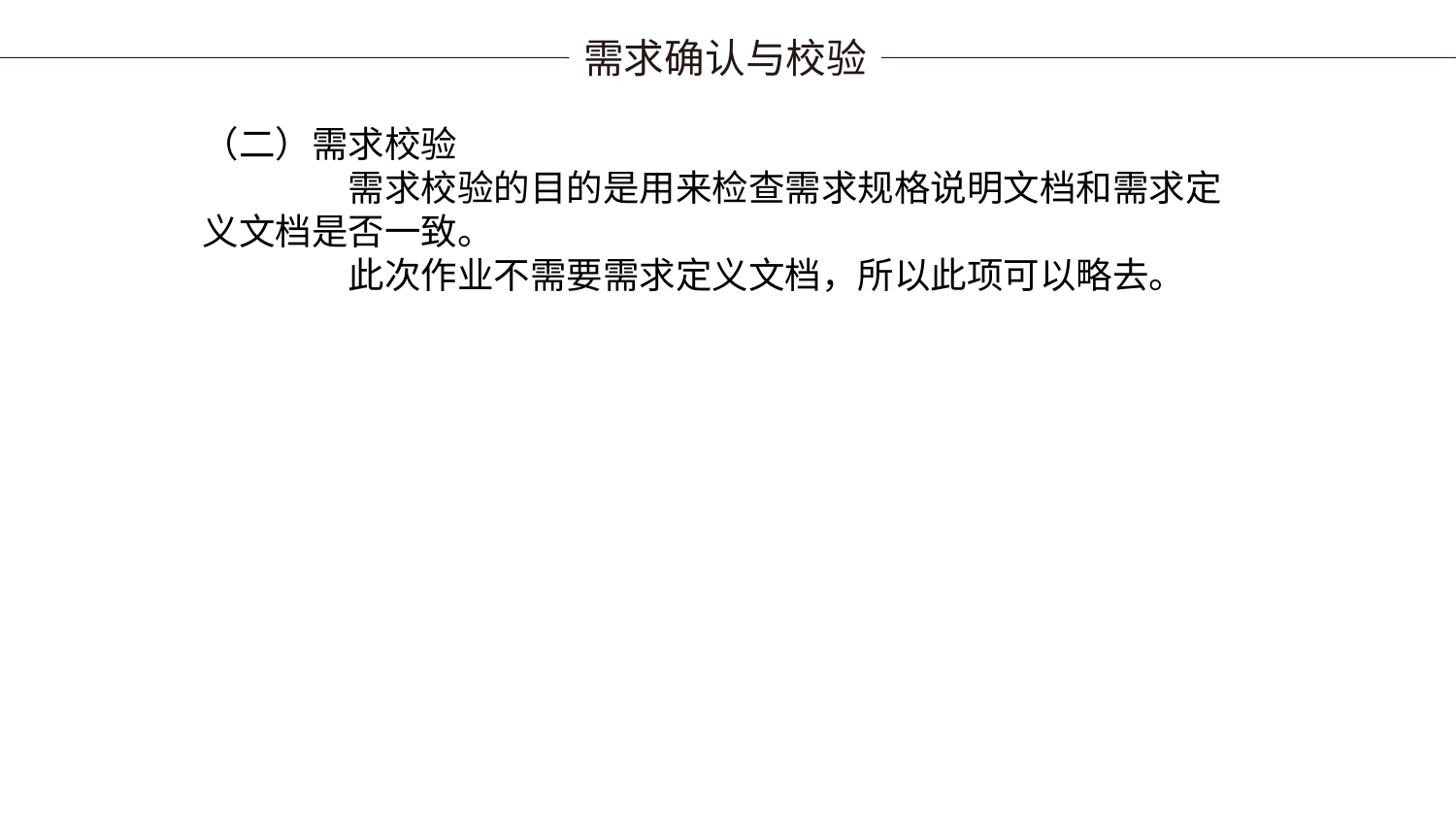

需求确认与校验

（二）需求校验
	需求校验的目的是用来检查需求规格说明文档和需求定义文档是否一致。
	此次作业不需要需求定义文档，所以此项可以略去。